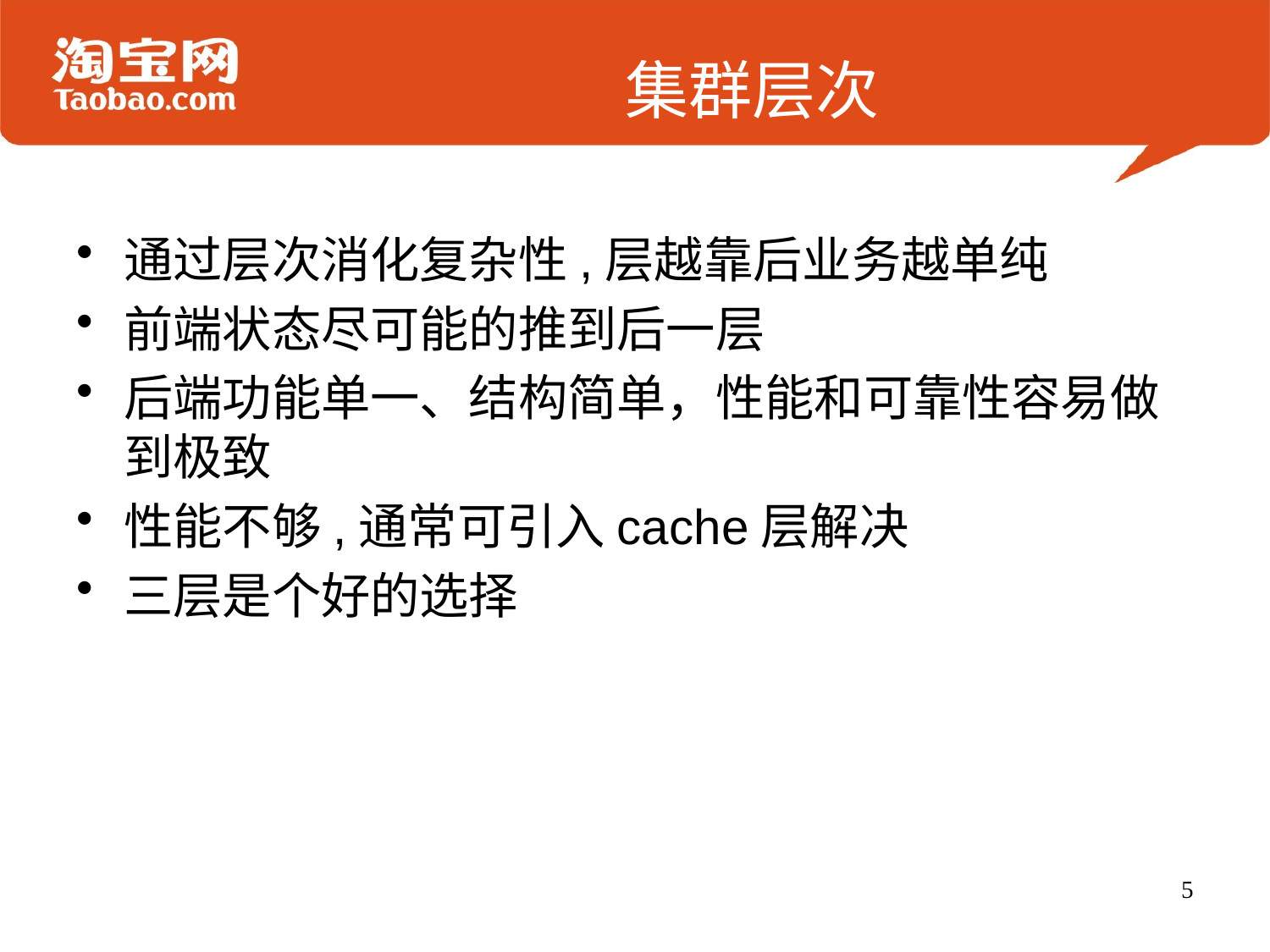

# 集群层次
通过层次消化复杂性,层越靠后业务越单纯
前端状态尽可能的推到后一层
后端功能单一、结构简单，性能和可靠性容易做到极致
性能不够,通常可引入cache层解决
三层是个好的选择

5